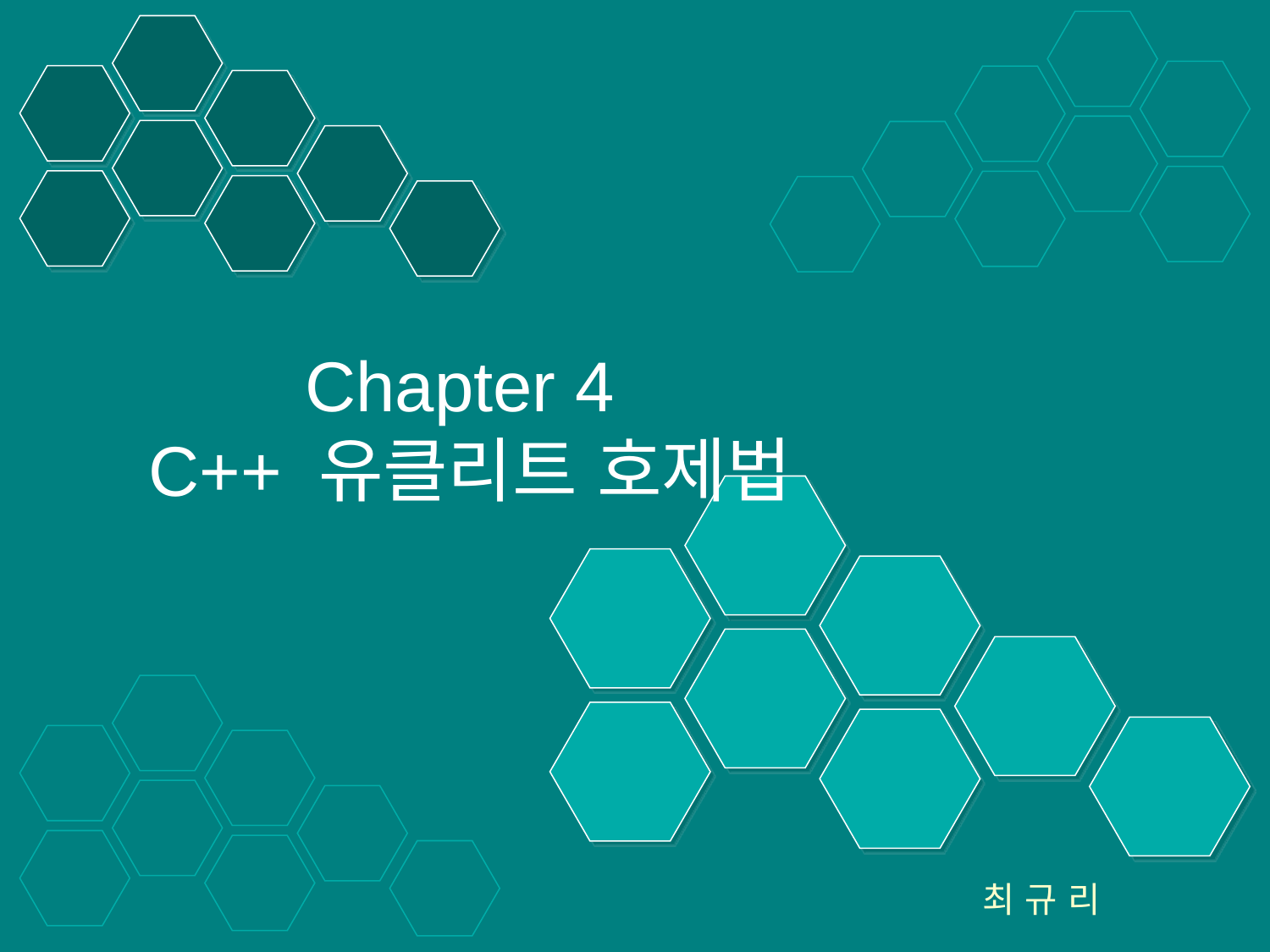

# Chapter 4 C++ 유클리트 호제법
최 규 리